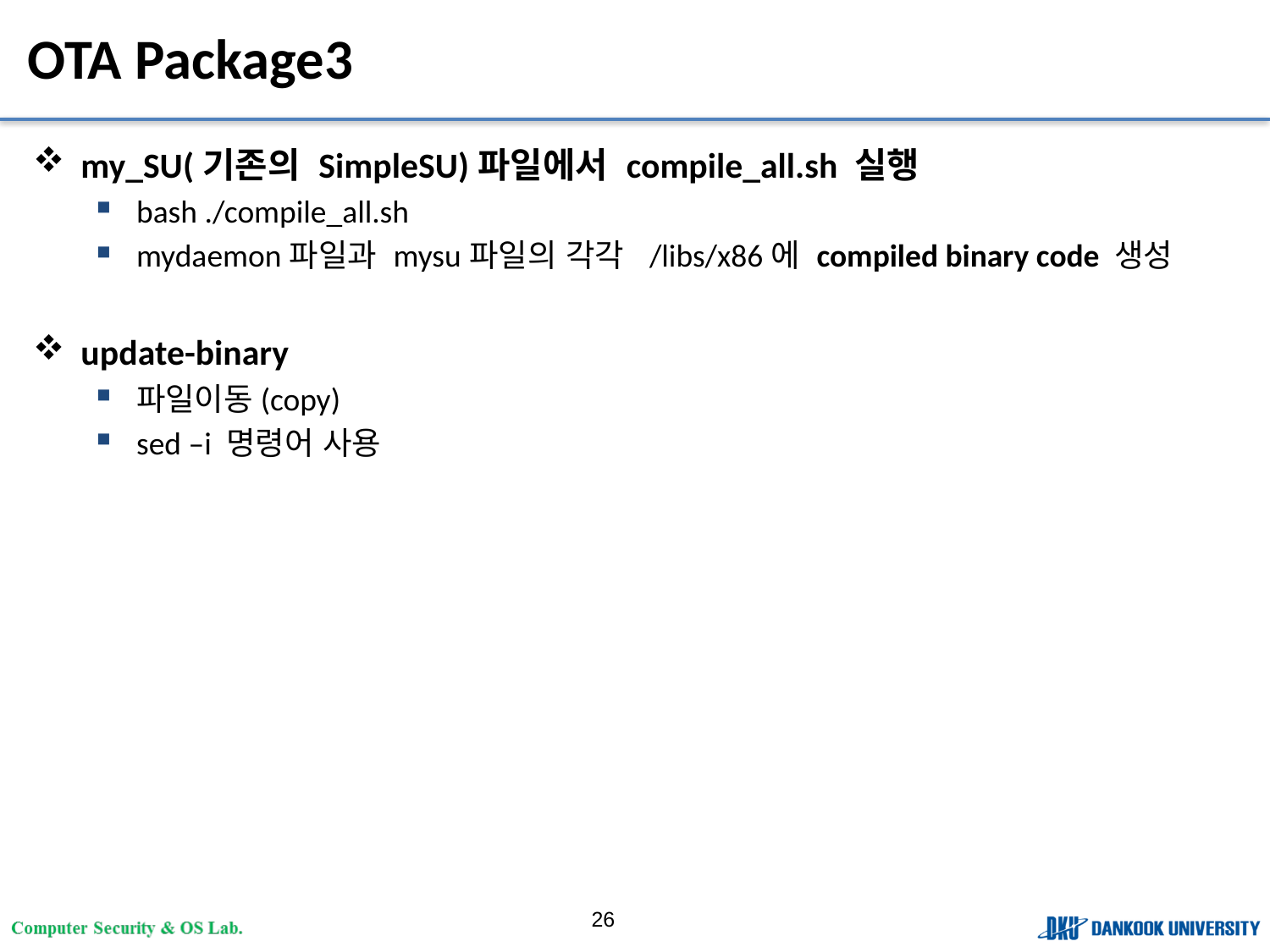

# OTA Package3
my_SU(기존의 SimpleSU)파일에서 compile_all.sh 실행
bash ./compile_all.sh
mydaemon파일과 mysu파일의 각각  /libs/x86에 compiled binary code 생성

update-binary
파일이동(copy)
sed –i 명령어 사용

26